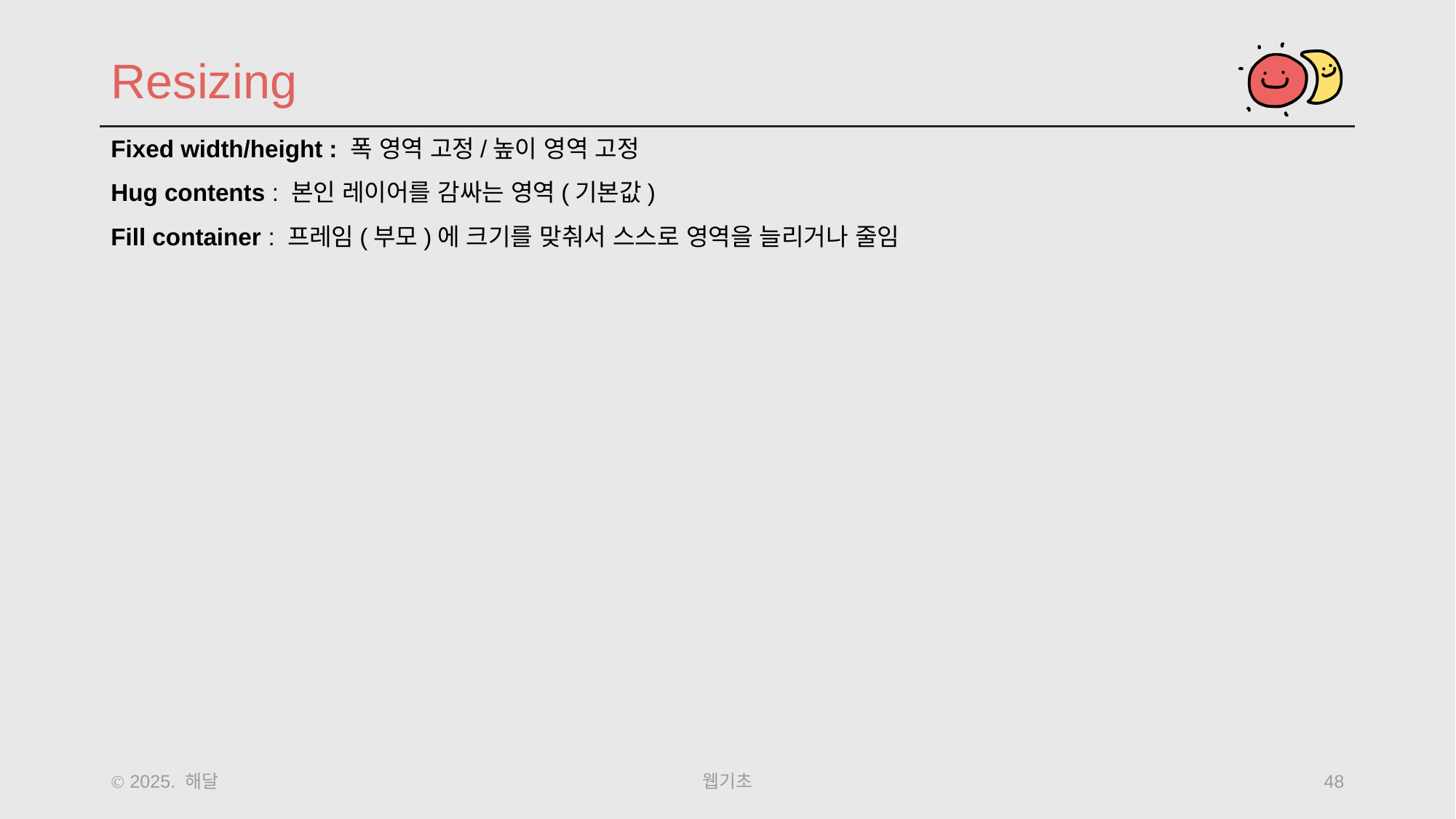

Resizing
Fixed width/height : 폭 영역 고정/높이 영역 고정
Hug contents : 본인 레이어를 감싸는 영역(기본값)
Fill container : 프레임(부모)에 크기를 맞춰서 스스로 영역을 늘리거나 줄임
Ⓒ 2025. 해달
웹기초
48